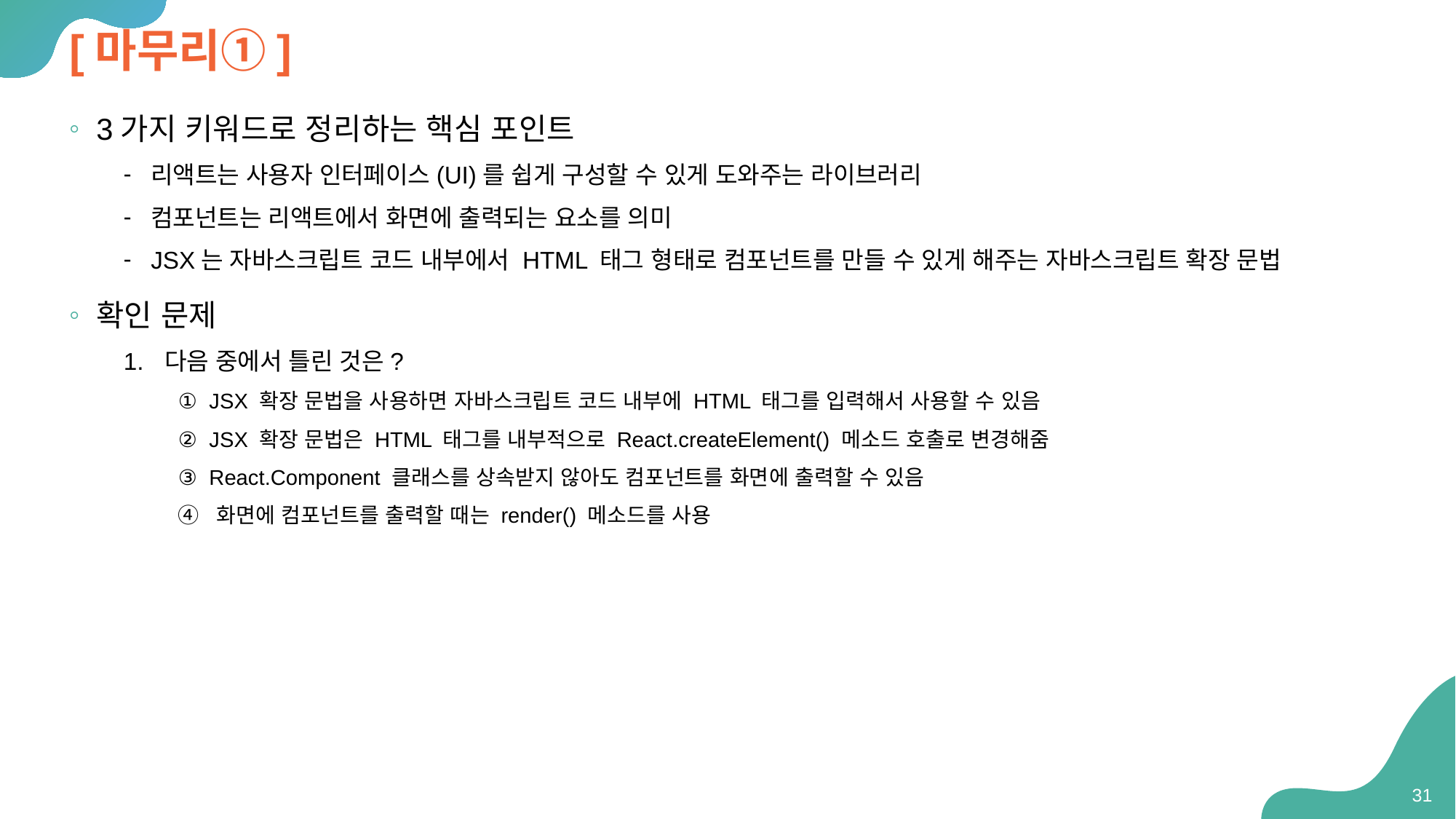

# [마무리①]
3가지 키워드로 정리하는 핵심 포인트
리액트는 사용자 인터페이스(UI)를 쉽게 구성할 수 있게 도와주는 라이브러리
컴포넌트는 리액트에서 화면에 출력되는 요소를 의미
JSX는 자바스크립트 코드 내부에서 HTML 태그 형태로 컴포넌트를 만들 수 있게 해주는 자바스크립트 확장 문법
확인 문제
다음 중에서 틀린 것은?
①  JSX 확장 문법을 사용하면 자바스크립트 코드 내부에 HTML 태그를 입력해서 사용할 수 있음
②  JSX 확장 문법은 HTML 태그를 내부적으로 React.createElement() 메소드 호출로 변경해줌
③  React.Component 클래스를 상속받지 않아도 컴포넌트를 화면에 출력할 수 있음
④  화면에 컴포넌트를 출력할 때는 render() 메소드를 사용
31